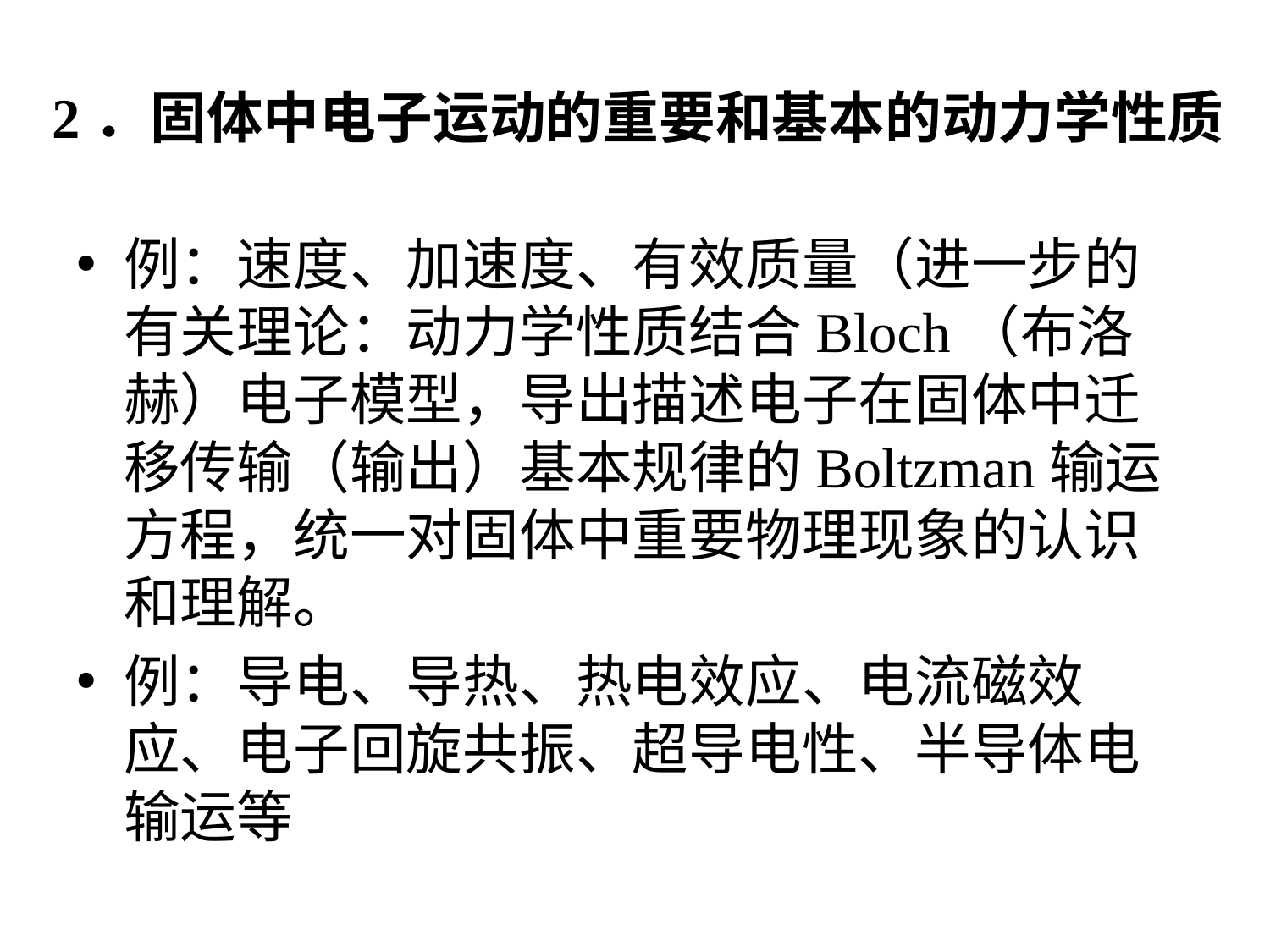

# 2．固体中电子运动的重要和基本的动力学性质
例：速度、加速度、有效质量（进一步的有关理论：动力学性质结合Bloch（布洛赫）电子模型，导出描述电子在固体中迁移传输（输出）基本规律的Boltzman输运方程，统一对固体中重要物理现象的认识和理解。
例：导电、导热、热电效应、电流磁效应、电子回旋共振、超导电性、半导体电输运等